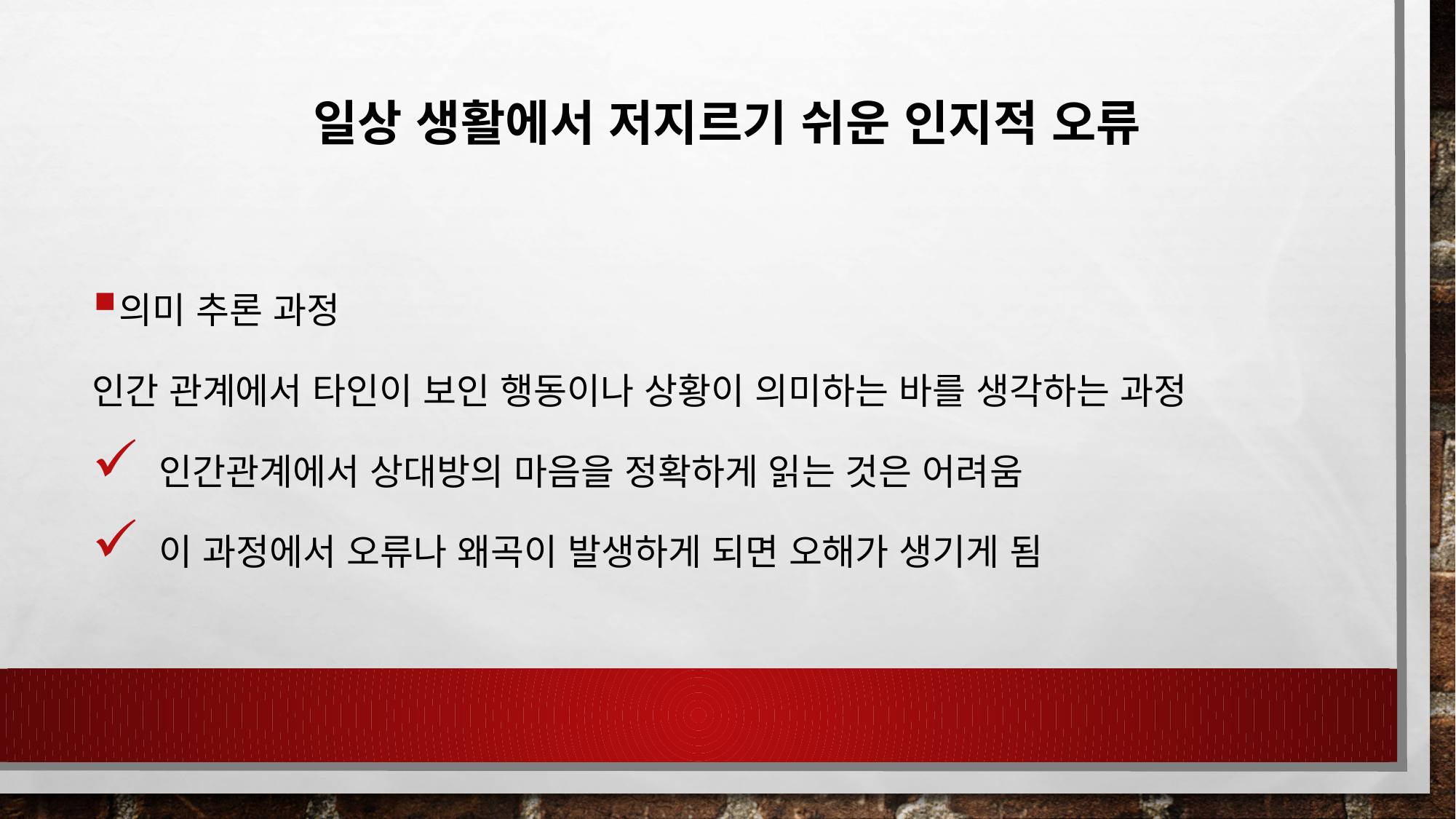

일상 생활에서 저지르기 쉬운 인지적 오류
의미 추론 과정
인간 관계에서 타인이 보인 행동이나 상황이 의미하는 바를 생각하는 과정
 인간관계에서 상대방의 마음을 정확하게 읽는 것은 어려움
 이 과정에서 오류나 왜곡이 발생하게 되면 오해가 생기게 됨